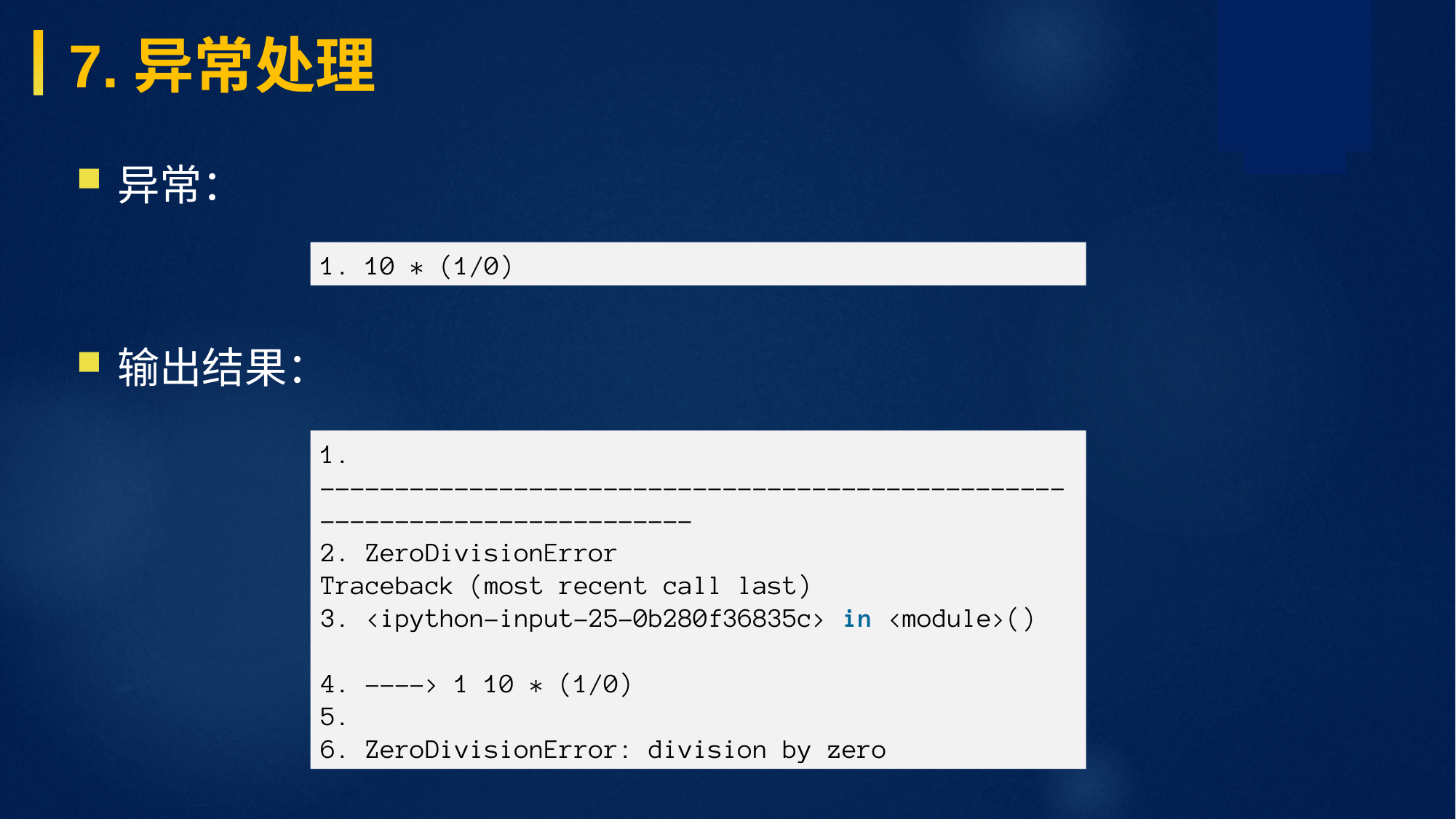

7.异常处理
异常：

输出结果：

1. 10 * (1/0)
1. ---------------------------------------------------------------------------    2. ZeroDivisionError                         Traceback (most recent call last) 3. <ipython-input-25-0b280f36835c> in <module>()    4. ----> 1 10 * (1/0)    5.     6. ZeroDivisionError: division by zero